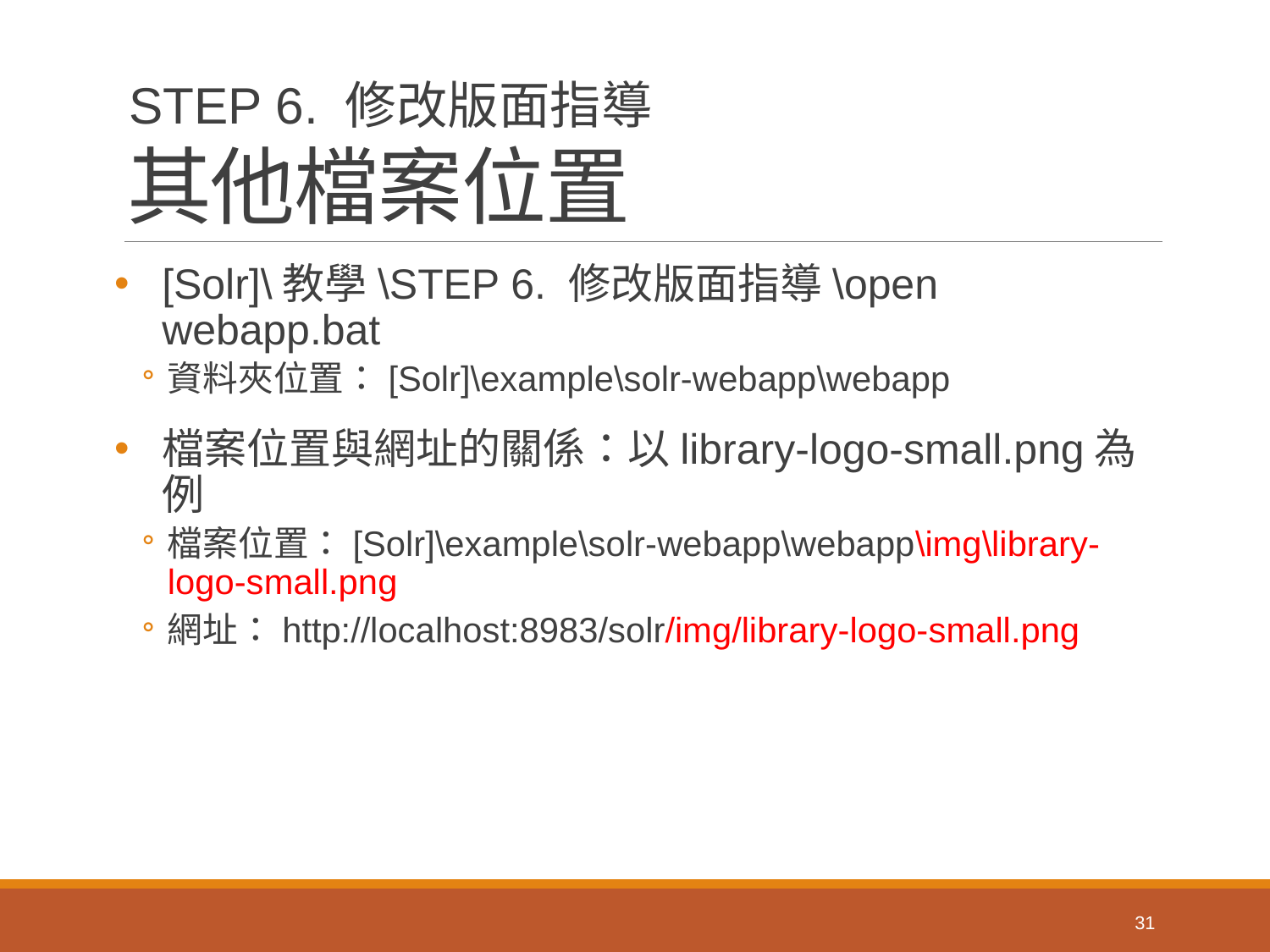

STEP 6. 修改版面指導
# 其他檔案位置
[Solr]\教學\STEP 6. 修改版面指導\open webapp.bat
資料夾位置：[Solr]\example\solr-webapp\webapp
檔案位置與網址的關係：以library-logo-small.png為例
檔案位置：[Solr]\example\solr-webapp\webapp\img\library-logo-small.png
網址：http://localhost:8983/solr/img/library-logo-small.png

31